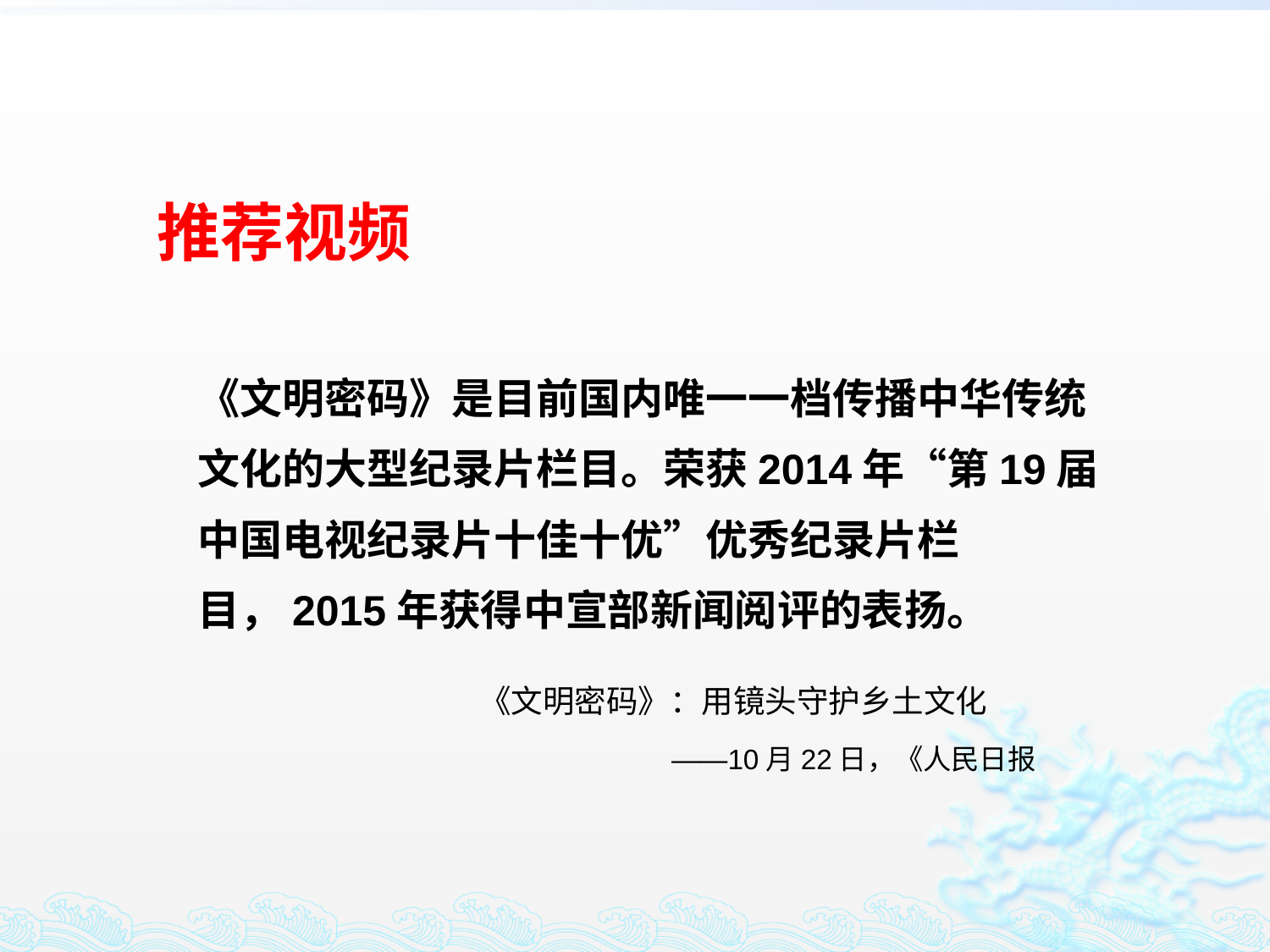

推荐视频
《文明密码》是目前国内唯一一档传播中华传统文化的大型纪录片栏目。荣获2014年“第19届中国电视纪录片十佳十优”优秀纪录片栏目，2015年获得中宣部新闻阅评的表扬。
《文明密码》：用镜头守护乡土文化
                           ——10月22日，《人民日报